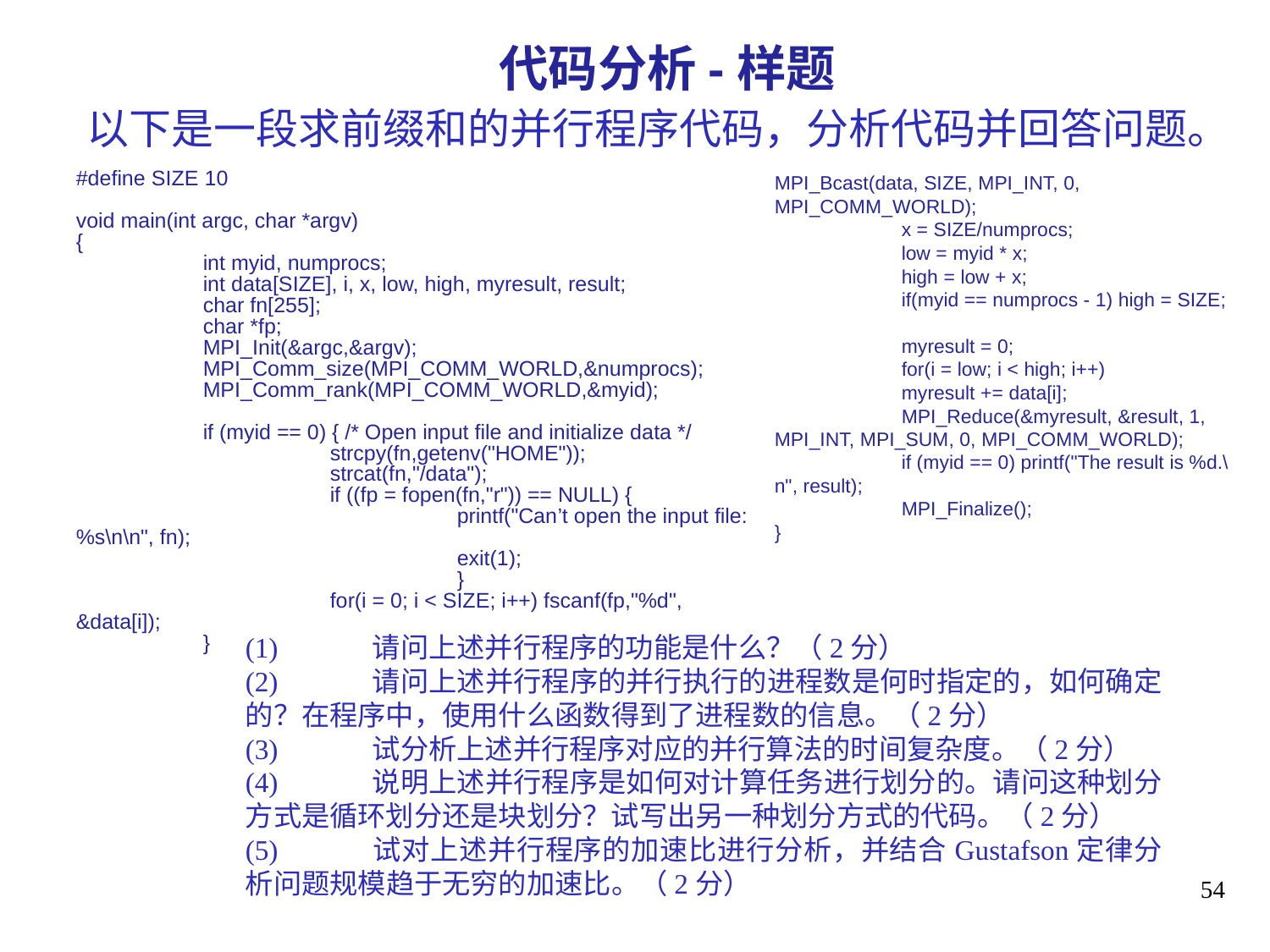

# 代码分析-样题
以下是一段求前缀和的并行程序代码，分析代码并回答问题。
#define SIZE 10

void main(int argc, char *argv)
{
	int myid, numprocs;
	int data[SIZE], i, x, low, high, myresult, result;
	char fn[255];
	char *fp;
	MPI_Init(&argc,&argv);
	MPI_Comm_size(MPI_COMM_WORLD,&numprocs);
	MPI_Comm_rank(MPI_COMM_WORLD,&myid);

	if (myid == 0) { /* Open input file and initialize data */
		strcpy(fn,getenv("HOME"));
		strcat(fn,"/data");
		if ((fp = fopen(fn,"r")) == NULL) {
			printf("Can’t open the input file: %s\n\n", fn);
			exit(1);
			}
		for(i = 0; i < SIZE; i++) fscanf(fp,"%d", &data[i]);
	}

MPI_Bcast(data, SIZE, MPI_INT, 0, MPI_COMM_WORLD);
	x = SIZE/numprocs;
	low = myid * x;
	high = low + x;
	if(myid == numprocs - 1) high = SIZE;

	myresult = 0;
	for(i = low; i < high; i++)
	myresult += data[i];
	MPI_Reduce(&myresult, &result, 1, MPI_INT, MPI_SUM, 0, MPI_COMM_WORLD);
	if (myid == 0) printf("The result is %d.\n", result);
	MPI_Finalize();
}

(1)	请问上述并行程序的功能是什么？（2分）
(2)	请问上述并行程序的并行执行的进程数是何时指定的，如何确定的？在程序中，使用什么函数得到了进程数的信息。（2分）
(3)	试分析上述并行程序对应的并行算法的时间复杂度。（2分）
(4)	说明上述并行程序是如何对计算任务进行划分的。请问这种划分方式是循环划分还是块划分？试写出另一种划分方式的代码。（2分）
(5)	试对上述并行程序的加速比进行分析，并结合Gustafson定律分析问题规模趋于无穷的加速比。（2分）

54